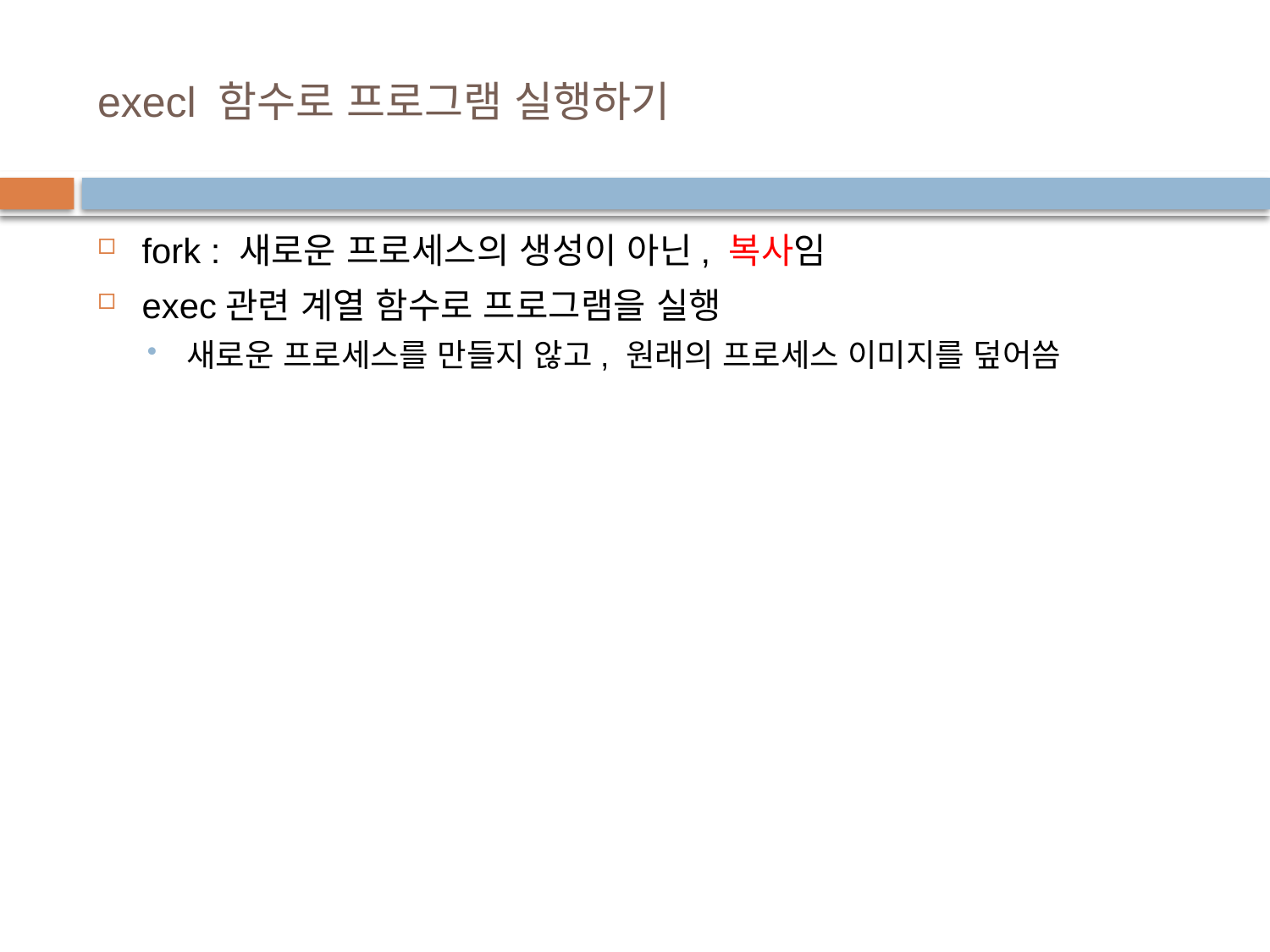

# execl 함수로 프로그램 실행하기
fork : 새로운 프로세스의 생성이 아닌, 복사임
exec관련 계열 함수로 프로그램을 실행
새로운 프로세스를 만들지 않고, 원래의 프로세스 이미지를 덮어씀